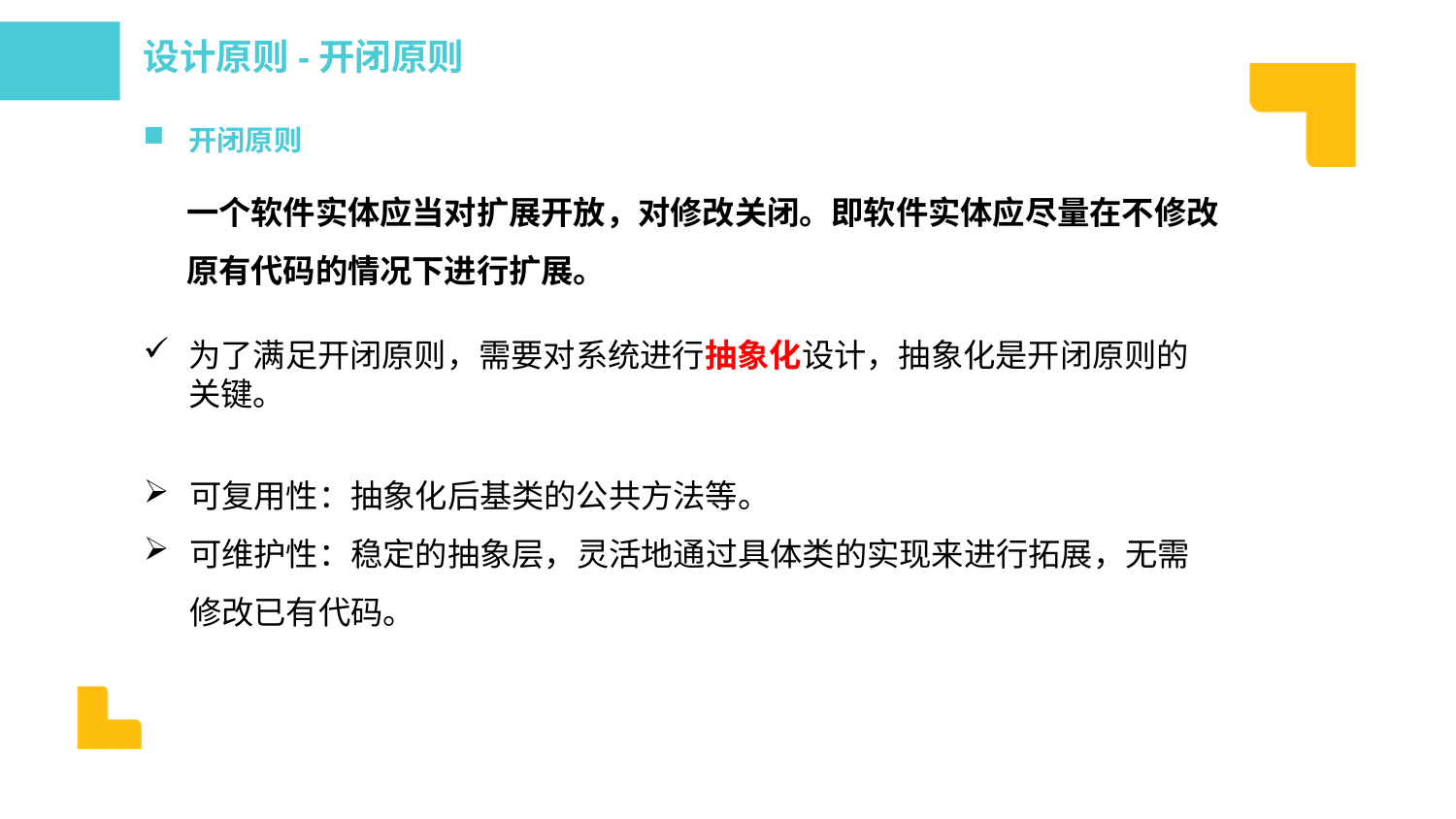

设计原则-开闭原则
开闭原则
一个软件实体应当对扩展开放，对修改关闭。即软件实体应尽量在不修改原有代码的情况下进行扩展。

为了满足开闭原则，需要对系统进行抽象化设计，抽象化是开闭原则的关键。
可复用性：抽象化后基类的公共方法等。
可维护性：稳定的抽象层，灵活地通过具体类的实现来进行拓展，无需修改已有代码。